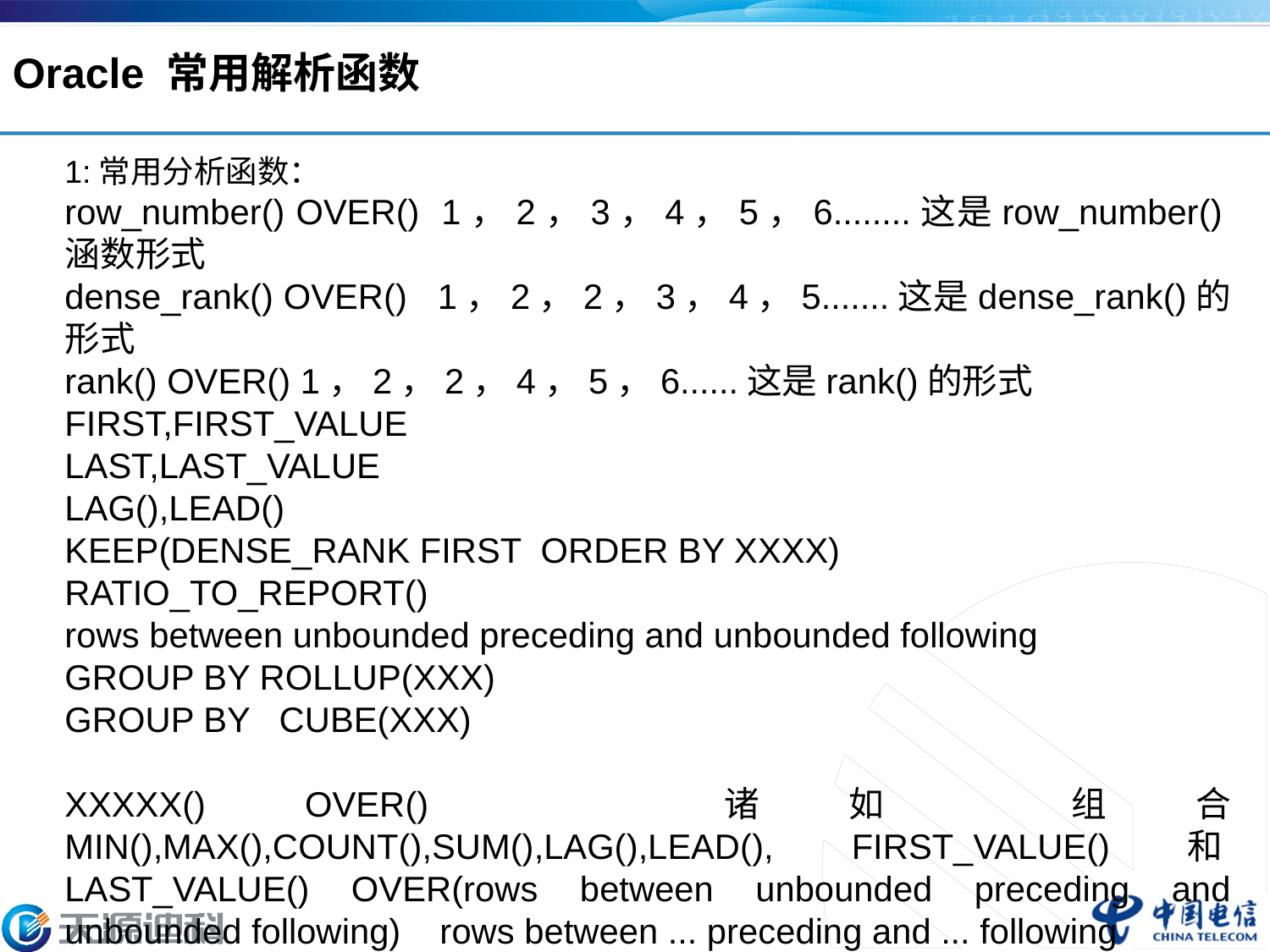

Oracle 常用解析函数
1:常用分析函数：
row_number() OVER()  1，2，3，4，5，6........这是row_number()涵数形式
dense_rank() OVER()   1，2，2，3，4，5.......这是dense_rank()的形式
rank() OVER() 1，2，2，4，5，6......这是rank()的形式
FIRST,FIRST_VALUE
LAST,LAST_VALUE
LAG(),LEAD()
KEEP(DENSE_RANK FIRST  ORDER BY XXXX)
RATIO_TO_REPORT()
rows between unbounded preceding and unbounded following
GROUP BY ROLLUP(XXX)
GROUP BY   CUBE(XXX)

XXXXX() OVER()  诸如 组合 MIN(),MAX(),COUNT(),SUM(),LAG(),LEAD(), FIRST_VALUE()和LAST_VALUE() OVER(rows between unbounded preceding and unbounded following)    rows between ... preceding and ... following